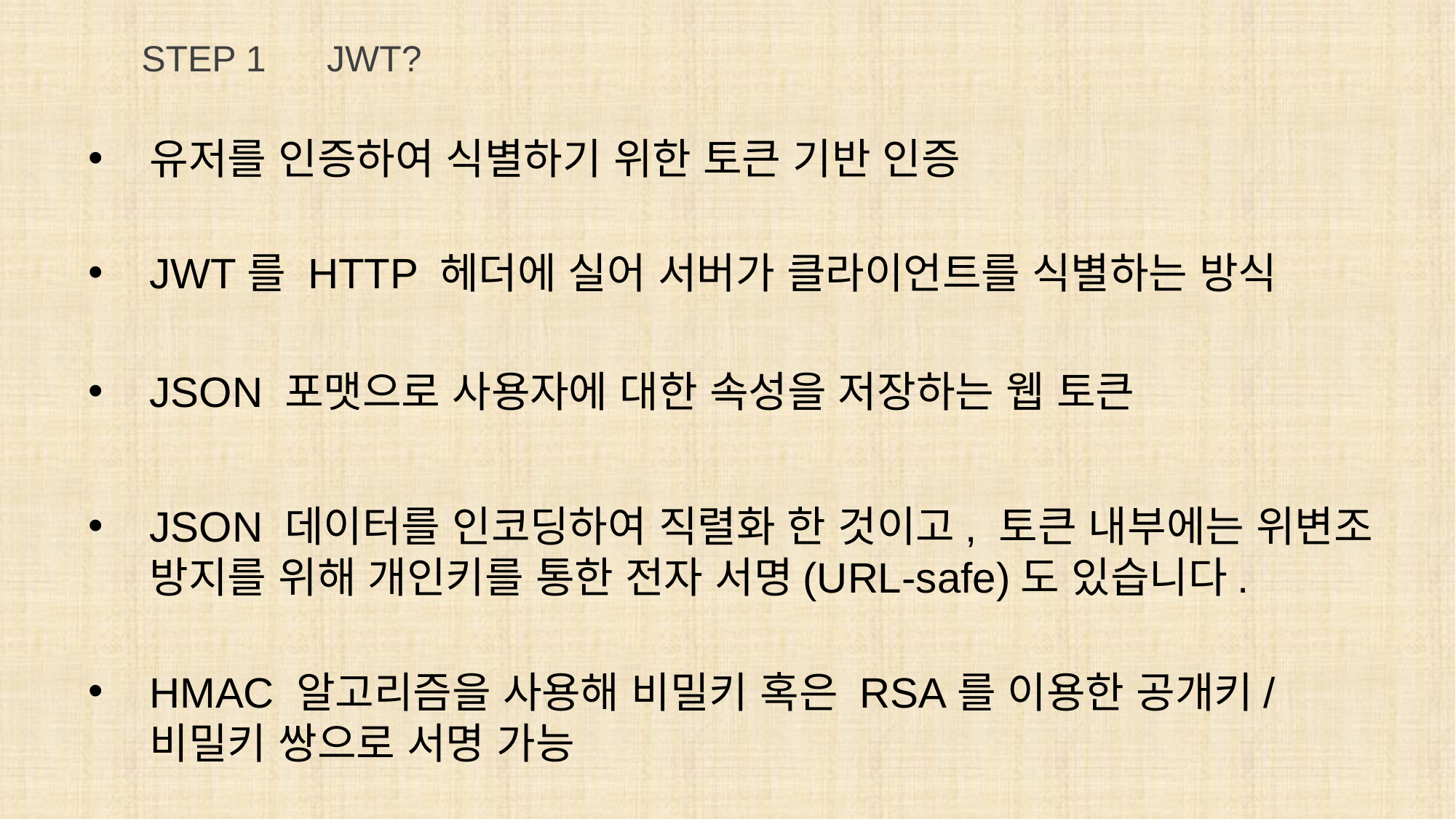

STEP 1      JWT?
유저를 인증하여 식별하기 위한 토큰 기반 인증
JWT를 HTTP 헤더에 실어 서버가 클라이언트를 식별하는 방식
JSON 포맷으로 사용자에 대한 속성을 저장하는 웹 토큰
JSON 데이터를 인코딩하여 직렬화 한 것이고, 토큰 내부에는 위변조 방지를 위해 개인키를 통한 전자 서명(URL-safe)도 있습니다.
HMAC 알고리즘을 사용해 비밀키 혹은 RSA를 이용한 공개키/비밀키 쌍으로 서명 가능